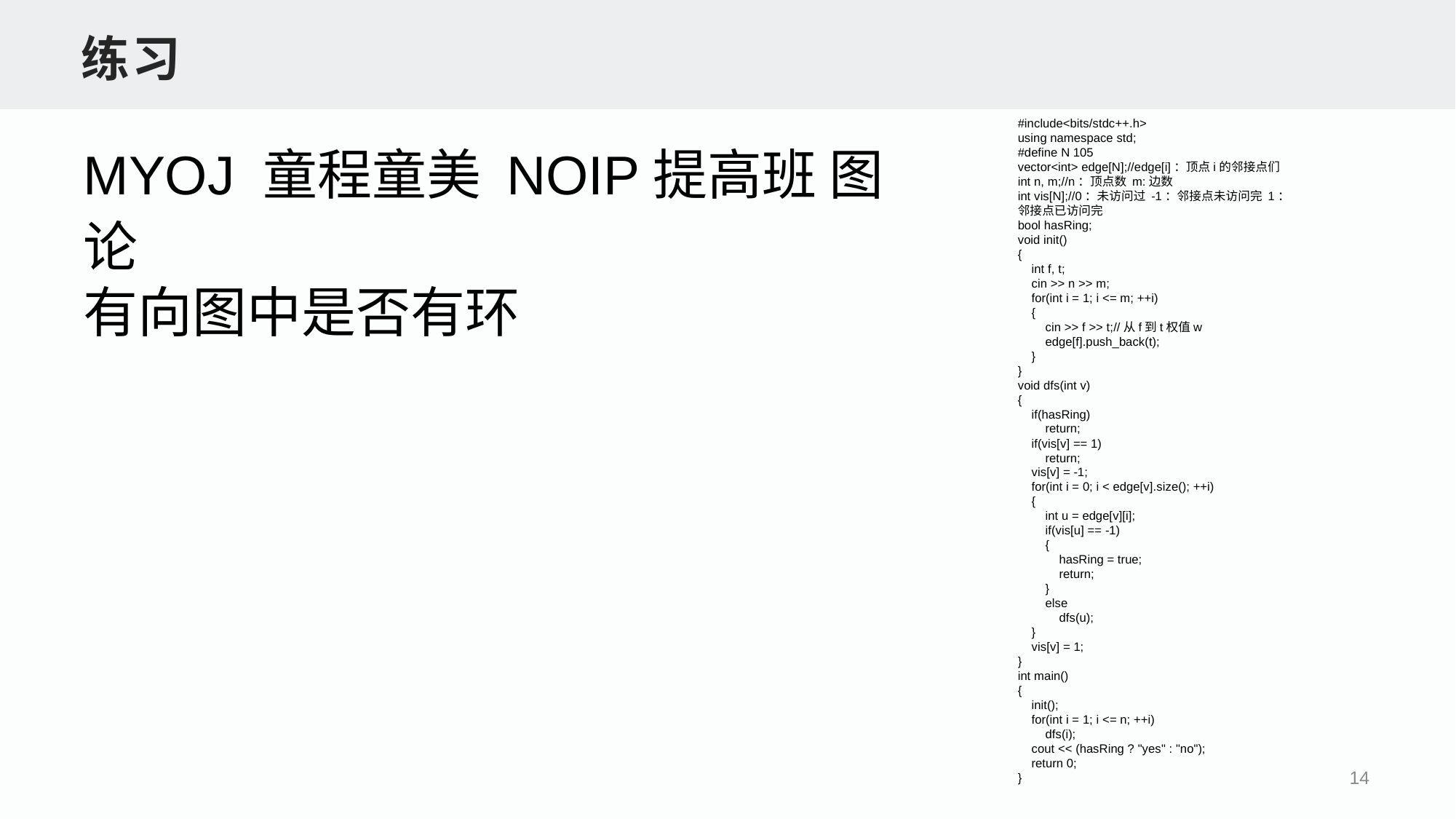

练习
#include<bits/stdc++.h>
using namespace std;
#define N 105
vector<int> edge[N];//edge[i]：顶点i的邻接点们
int n, m;//n：顶点数 m:边数
int vis[N];//0：未访问过 -1：邻接点未访问完 1：邻接点已访问完
bool hasRing;
void init()
{
    int f, t;
    cin >> n >> m;
    for(int i = 1; i <= m; ++i)
    {
        cin >> f >> t;//从f到t权值w
        edge[f].push_back(t);
    }
}
void dfs(int v)
{
    if(hasRing)
        return;
    if(vis[v] == 1)
        return;
    vis[v] = -1;
    for(int i = 0; i < edge[v].size(); ++i)
    {
        int u = edge[v][i];
        if(vis[u] == -1)
        {
            hasRing = true;
            return;
        }
        else
            dfs(u);
    }
    vis[v] = 1;
}
int main()
{
    init();
    for(int i = 1; i <= n; ++i)
        dfs(i);
    cout << (hasRing ? "yes" : "no");
    return 0;
}
MYOJ 童程童美 NOIP提高班 图论
有向图中是否有环
14